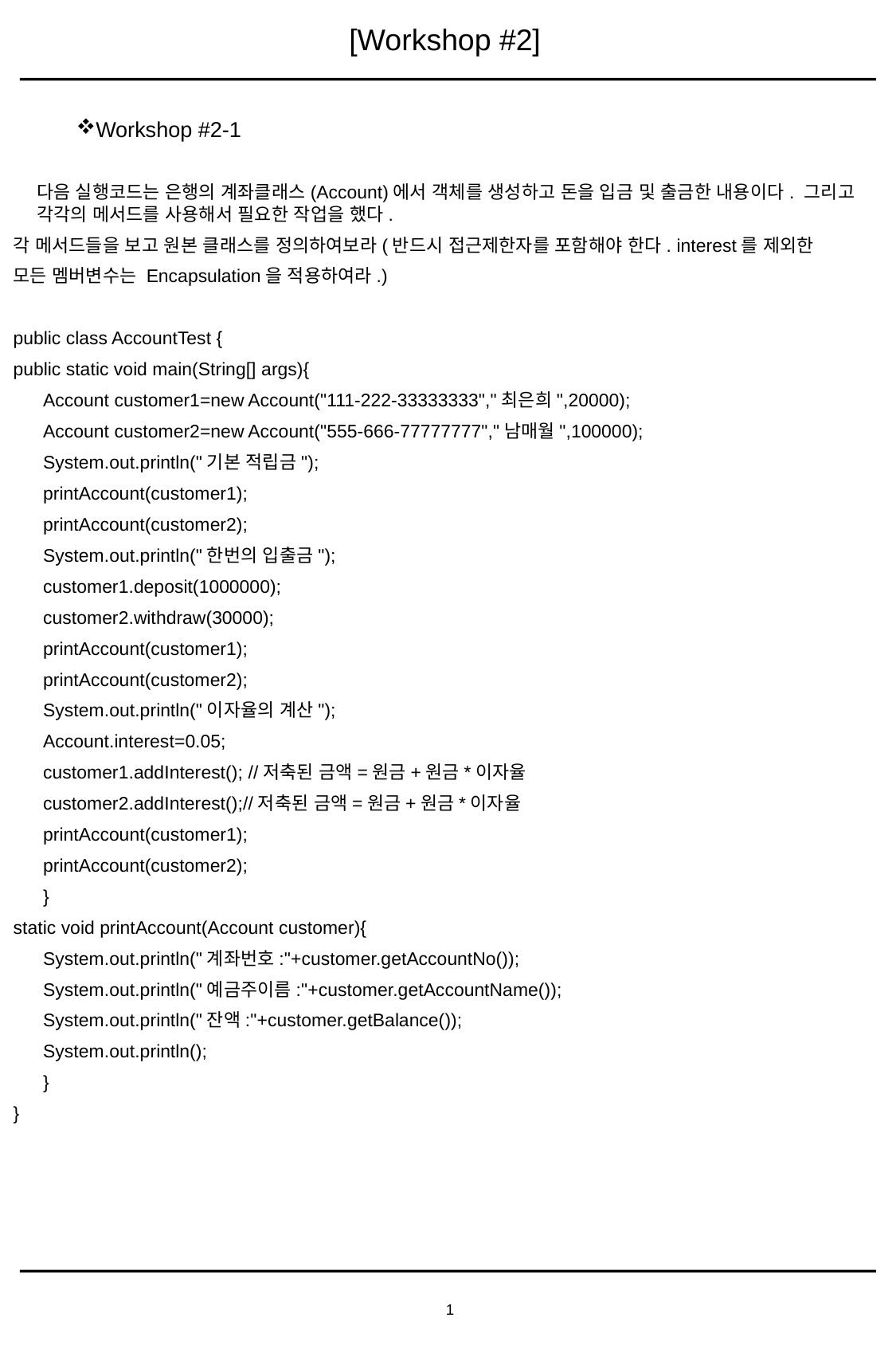

Workshop #2-1

다음 실행코드는 은행의 계좌클래스(Account)에서 객체를 생성하고 돈을 입금 및 출금한 내용이다. 그리고 각각의 메서드를 사용해서 필요한 작업을 했다.
각 메서드들을 보고 원본 클래스를 정의하여보라(반드시 접근제한자를 포함해야 한다. interest를 제외한
모든 멤버변수는 Encapsulation을 적용하여라.)

public class AccountTest {
public static void main(String[] args){
	Account customer1=new Account("111-222-33333333","최은희",20000);
	Account customer2=new Account("555-666-77777777","남매월",100000);
	System.out.println("기본 적립금");
	printAccount(customer1);
	printAccount(customer2);
	System.out.println("한번의 입출금");
	customer1.deposit(1000000);
	customer2.withdraw(30000);
	printAccount(customer1);
	printAccount(customer2);
	System.out.println("이자율의 계산");
	Account.interest=0.05;
	customer1.addInterest(); //저축된 금액=원금+원금*이자율
	customer2.addInterest();//저축된 금액=원금+원금*이자율
	printAccount(customer1);
	printAccount(customer2);
	}
static void printAccount(Account customer){
	System.out.println("계좌번호:"+customer.getAccountNo());
	System.out.println("예금주이름:"+customer.getAccountName());
	System.out.println("잔액:"+customer.getBalance());
	System.out.println();
	}
}